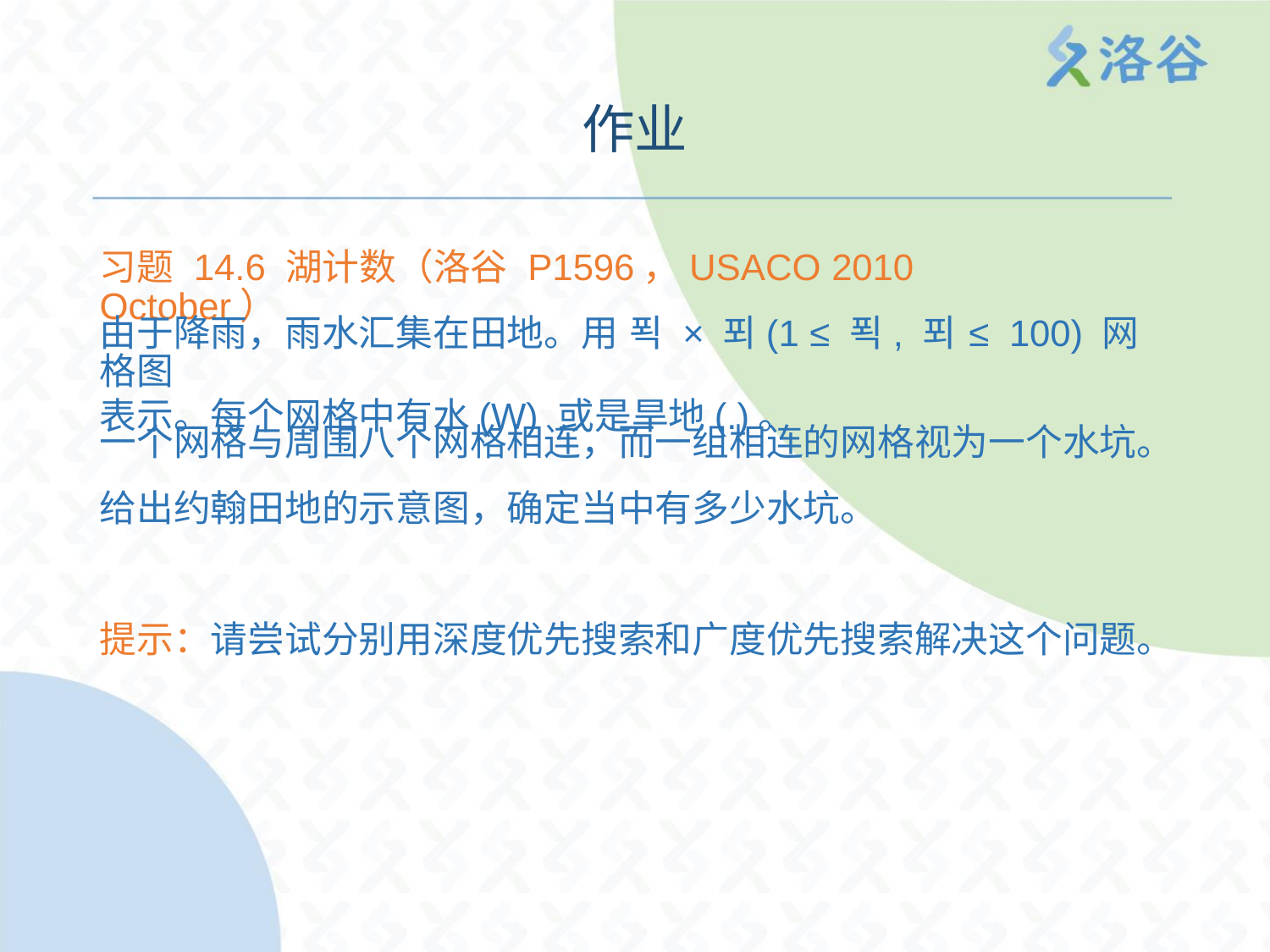

作业
习题 14.6 湖计数（洛谷 P1596，USACO 2010 October）
由于降雨，雨水汇集在田地。用 푁 × 푀(1 ≤ 푁, 푀 ≤ 100) 网格图
表示。每个网格中有水(W) 或是旱地(.)。
一个网格与周围八个网格相连，而一组相连的网格视为一个水坑。
给出约翰田地的示意图，确定当中有多少水坑。
提示：请尝试分别用深度优先搜索和广度优先搜索解决这个问题。